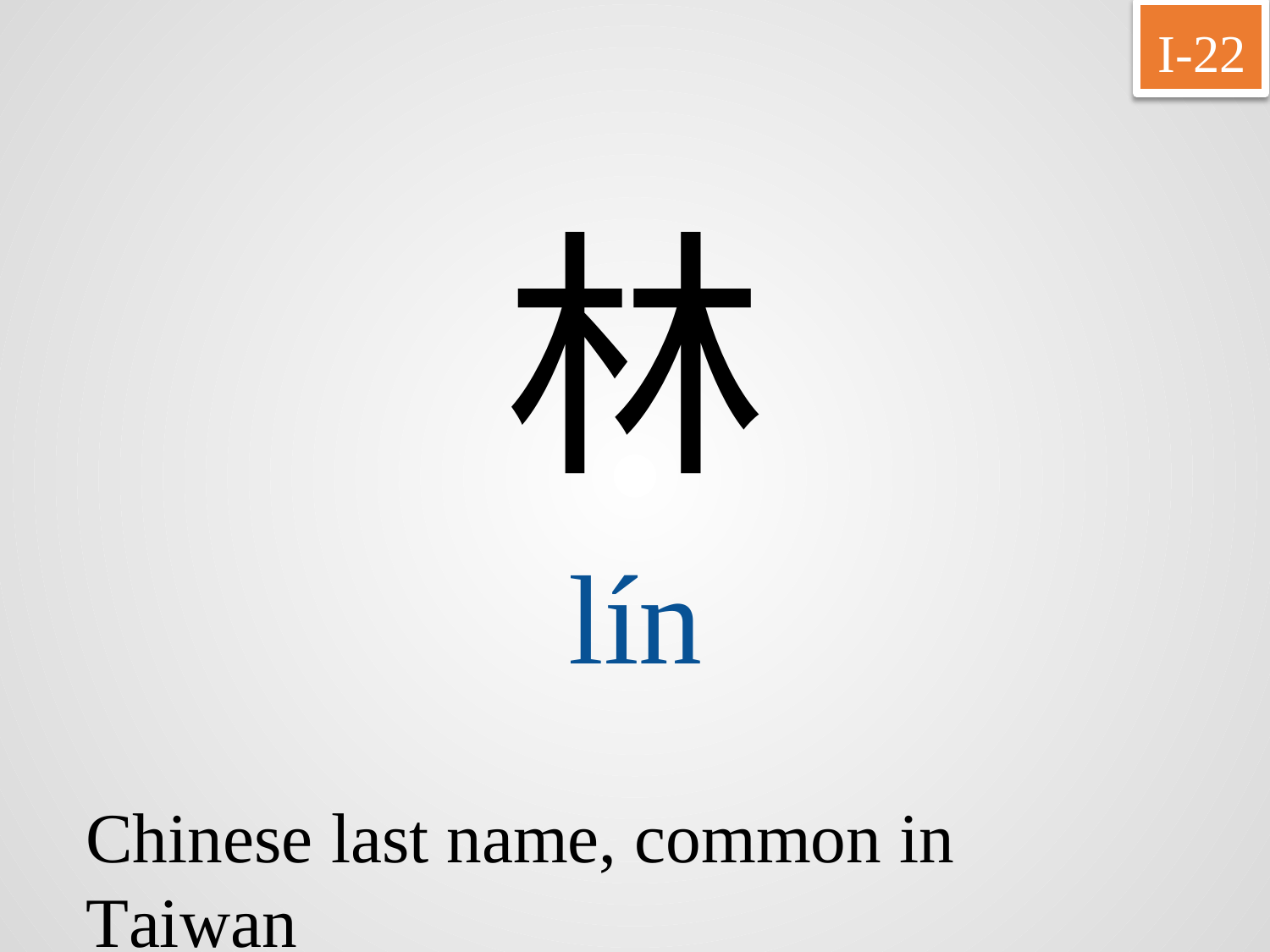

I-22

林
lín
Chinese last name, common in Taiwan